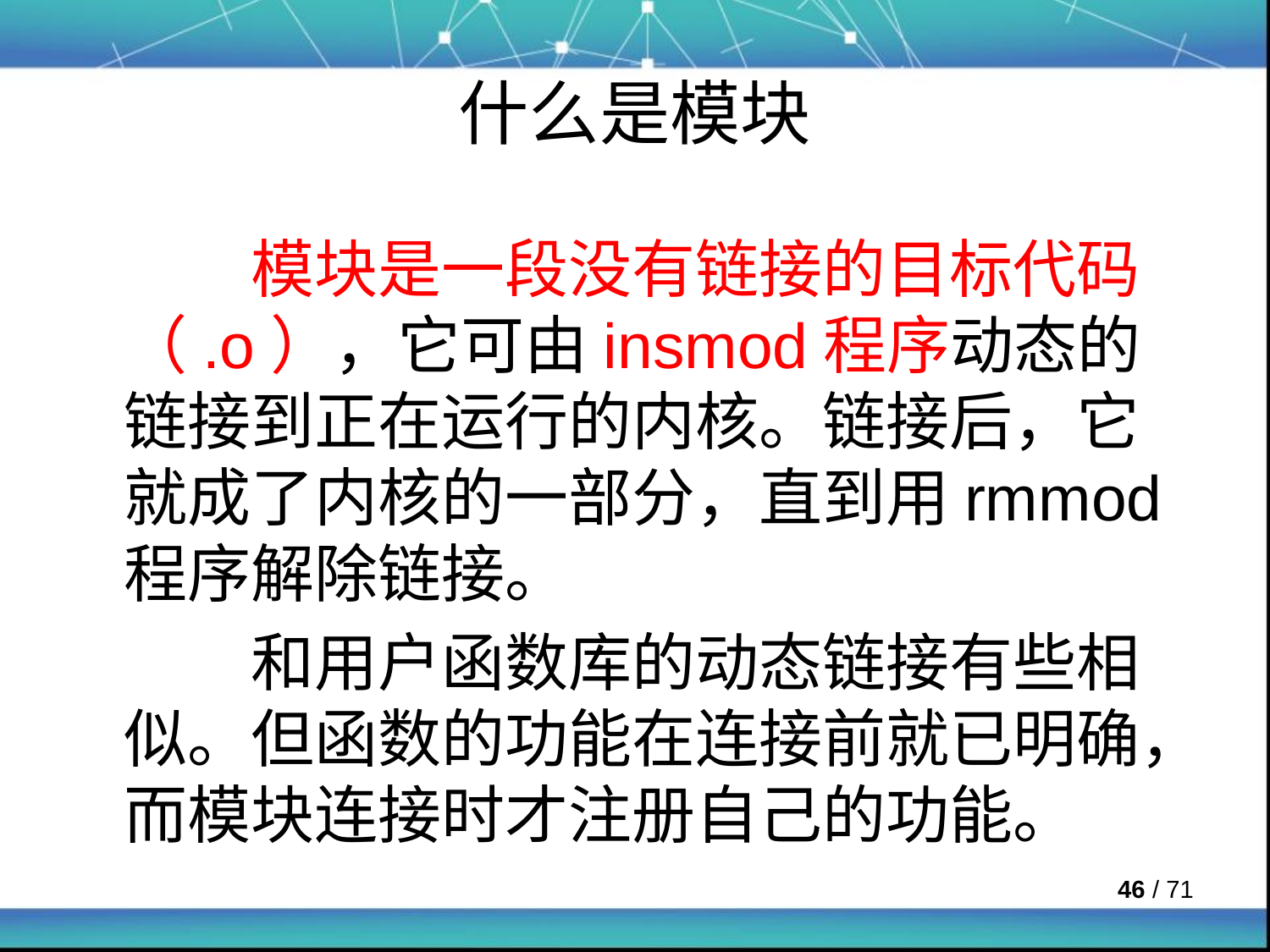

# 什么是模块
		模块是一段没有链接的目标代码（.o），它可由insmod程序动态的链接到正在运行的内核。链接后，它就成了内核的一部分，直到用rmmod程序解除链接。
		和用户函数库的动态链接有些相似。但函数的功能在连接前就已明确，而模块连接时才注册自己的功能。
46 / 71